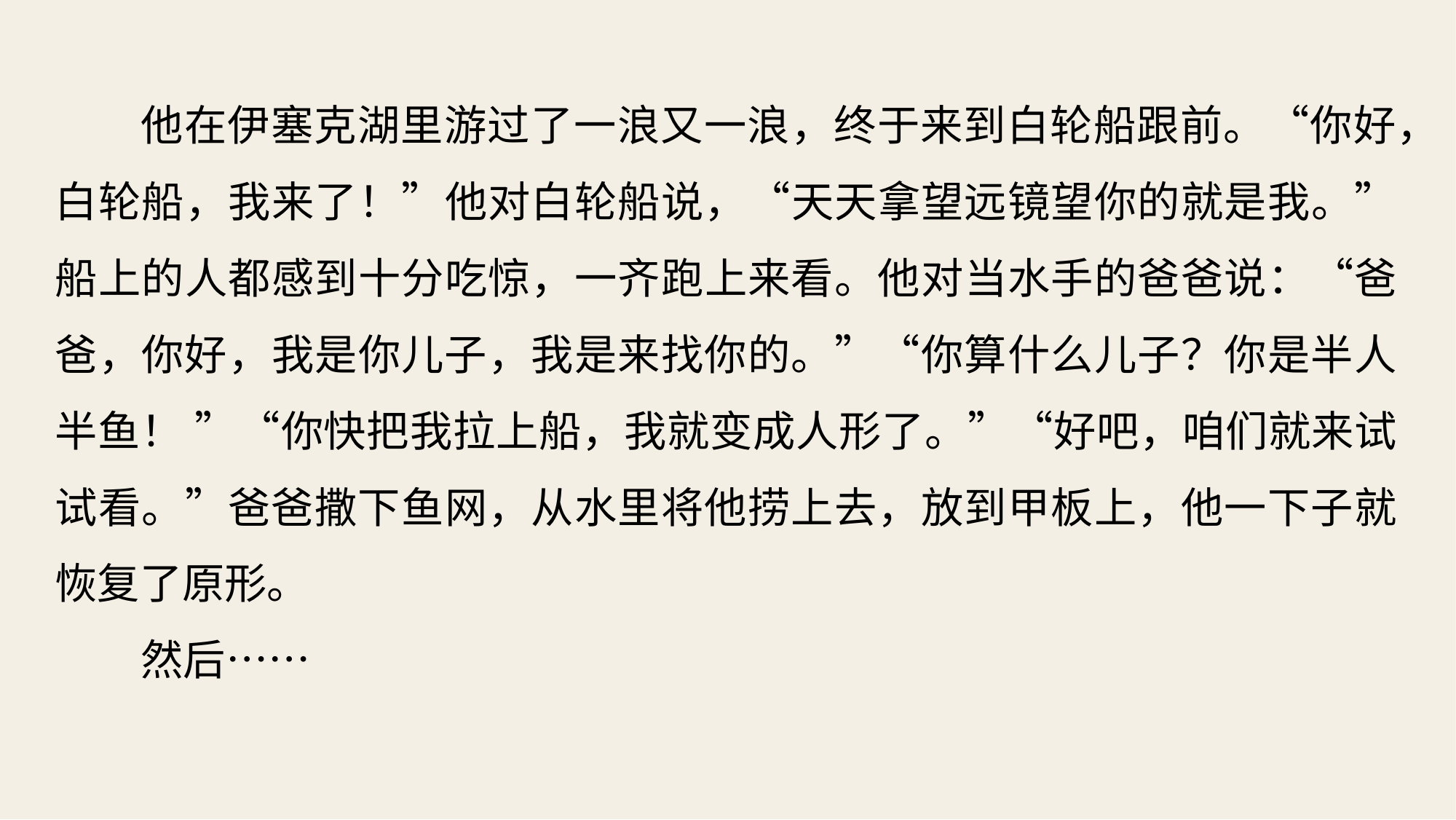

他在伊塞克湖里游过了一浪又一浪，终于来到白轮船跟前。“你好，白轮船，我来了！”他对白轮船说，“天天拿望远镜望你的就是我。”船上的人都感到十分吃惊，一齐跑上来看。他对当水手的爸爸说：“爸爸，你好，我是你儿子，我是来找你的。”“你算什么儿子？你是半人半鱼！ ”“你快把我拉上船，我就变成人形了。”“好吧，咱们就来试试看。”爸爸撒下鱼网，从水里将他捞上去，放到甲板上，他一下子就恢复了原形。
然后……